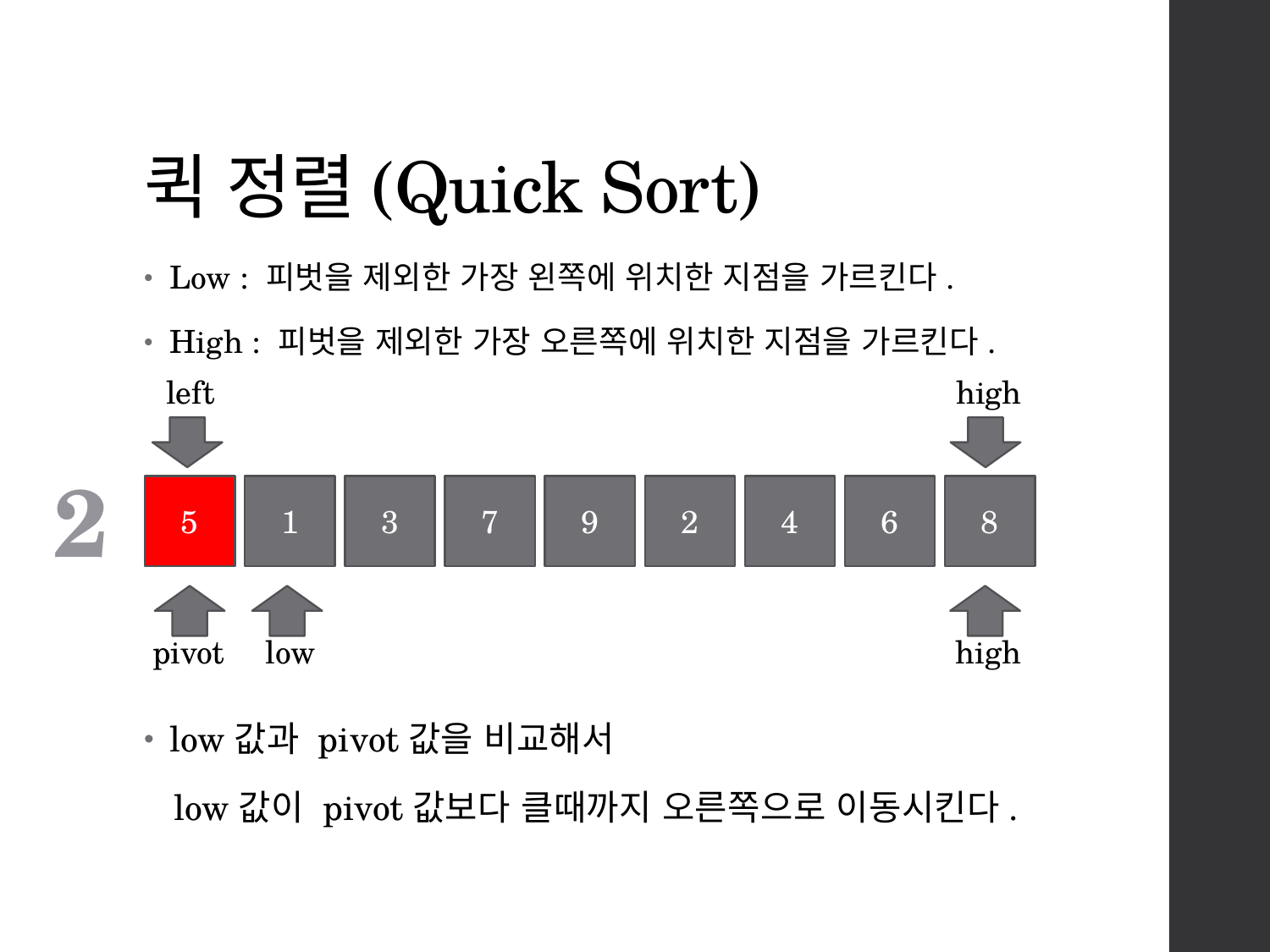

# 퀵 정렬(Quick Sort)
Low : 피벗을 제외한 가장 왼쪽에 위치한 지점을 가르킨다.
High : 피벗을 제외한 가장 오른쪽에 위치한 지점을 가르킨다.

left

high
2
5
1
3
7
9
2
4
6
8

pivot

low

high
low값과 pivot값을 비교해서
   low값이 pivot값보다 클때까지 오른쪽으로 이동시킨다.